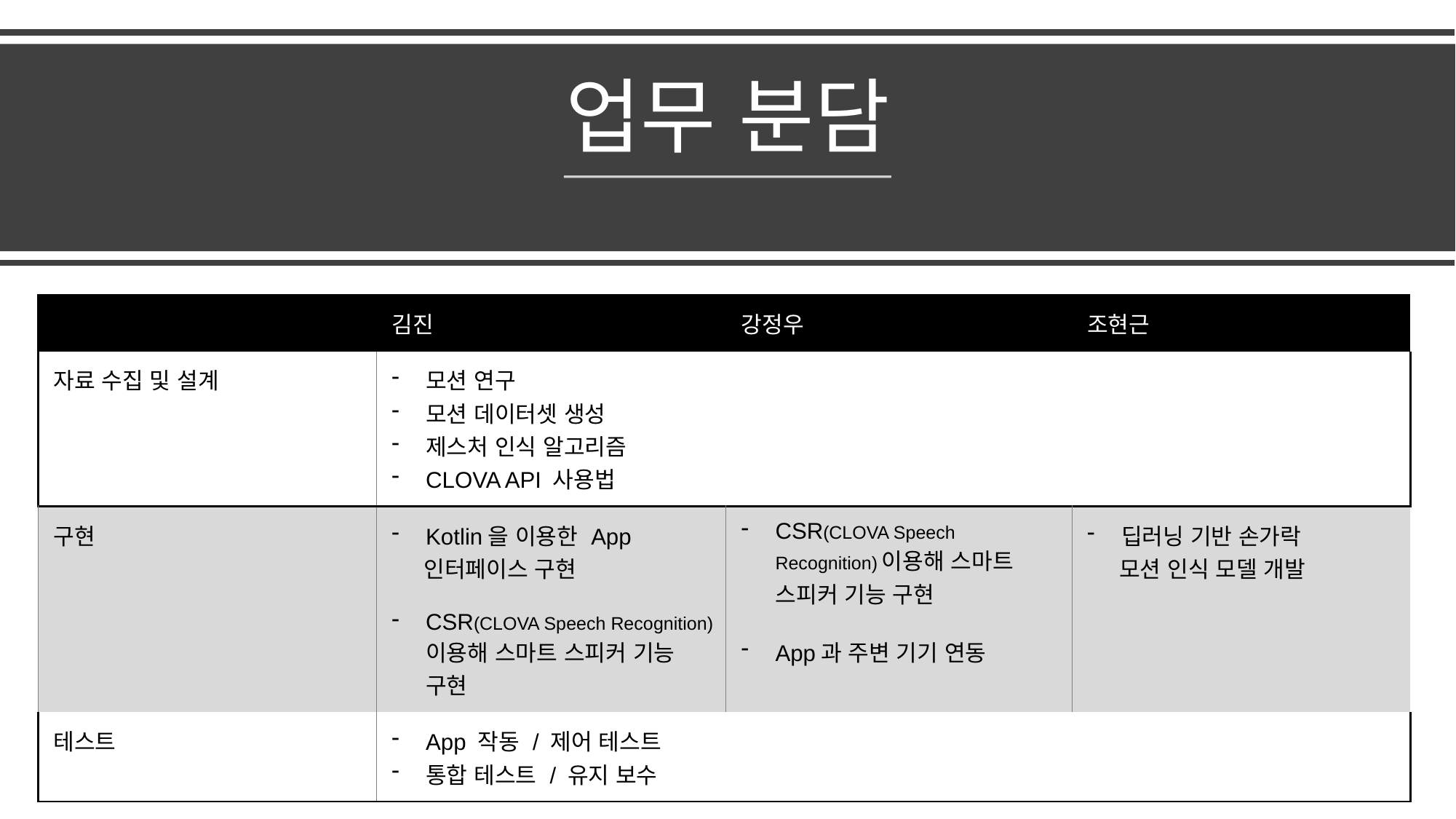

# 업무 분담
|  | 김진 | 강정우 | 조현근 |
| --- | --- | --- | --- |
| 자료 수집 및 설계 | 모션 연구 모션 데이터셋 생성 제스처 인식 알고리즘 CLOVA API 사용법 |  |  |
| 구현 | Kotlin을 이용한 App 인터페이스 구현 CSR(CLOVA Speech Recognition)이용해 스마트 스피커 기능 구현 | CSR(CLOVA Speech Recognition)이용해 스마트 스피커 기능 구현 App과 주변 기기 연동 | 딥러닝 기반 손가락 모션 인식 모델 개발 |
| 테스트 | App 작동 / 제어 테스트 통합 테스트 / 유지 보수 |  |  |